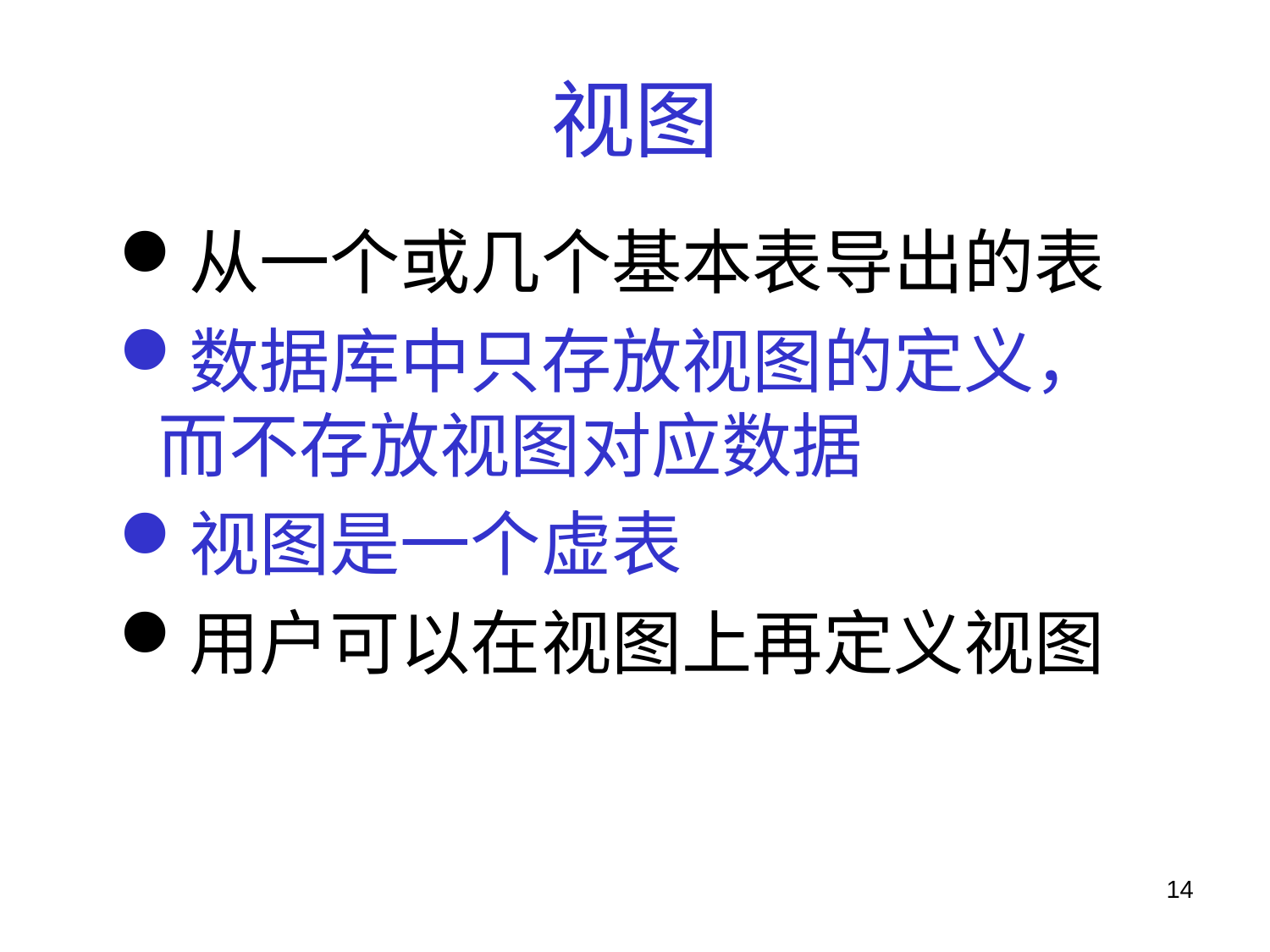

# 视图
从一个或几个基本表导出的表
数据库中只存放视图的定义，而不存放视图对应数据
视图是一个虚表
用户可以在视图上再定义视图

14